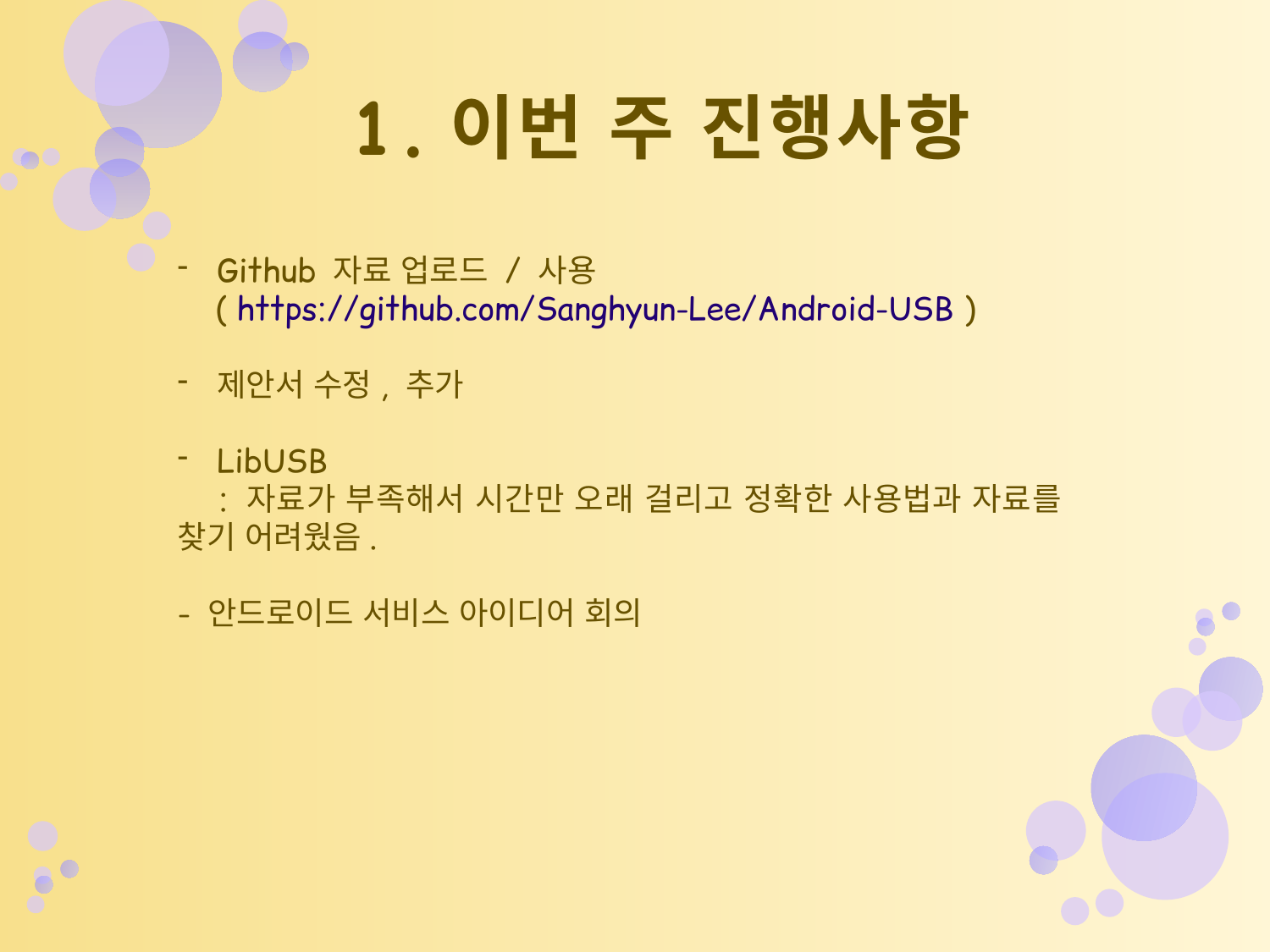

# 1.이번 주 진행사항

Github 자료 업로드 / 사용
    ( https://github.com/Sanghyun-Lee/Android-USB )

제안서 수정, 추가

LibUSB
    : 자료가 부족해서 시간만 오래 걸리고 정확한 사용법과 자료를 찾기 어려웠음.

- 안드로이드 서비스 아이디어 회의